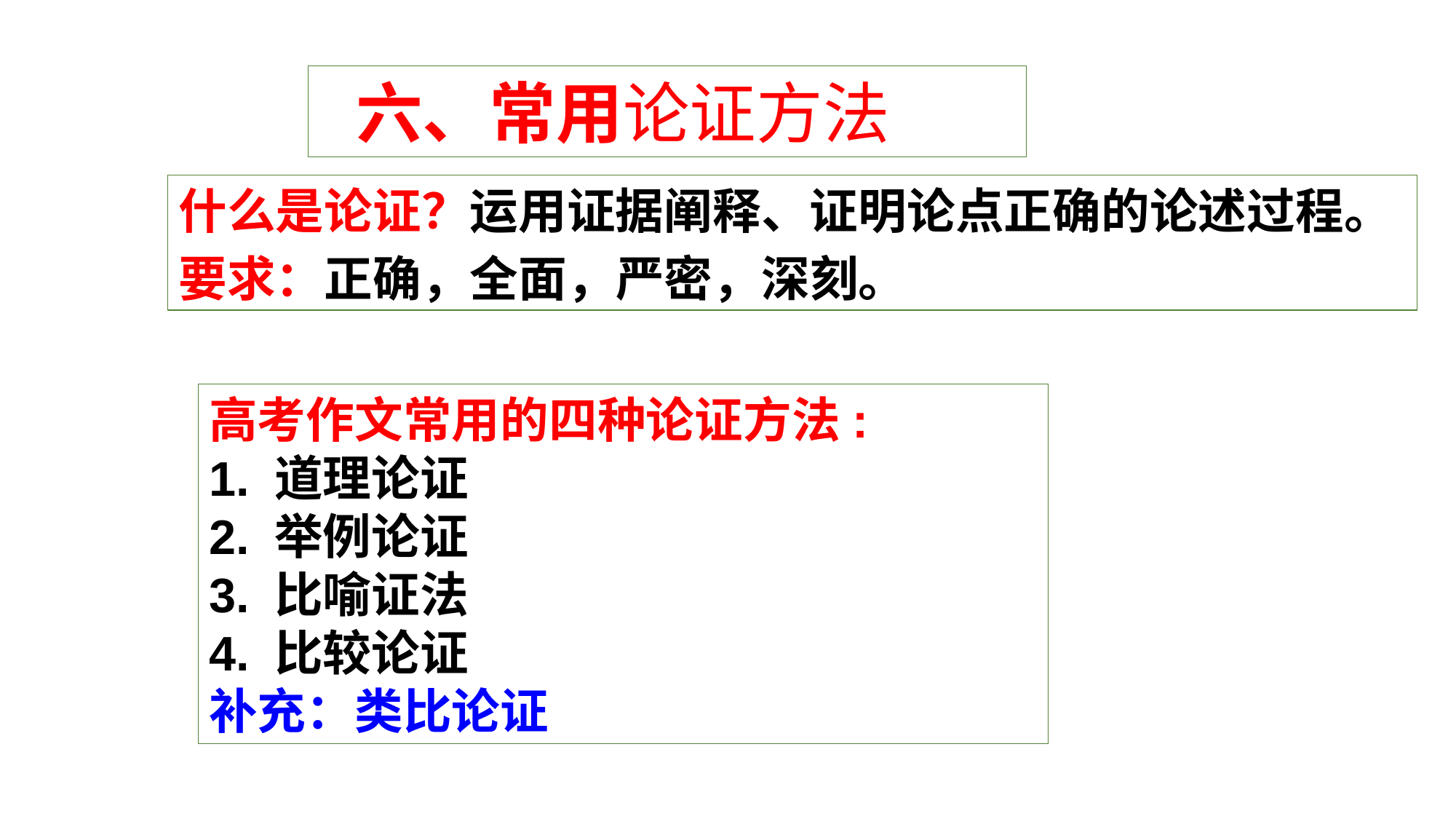

六、常用论证方法
什么是论证？运用证据阐释、证明论点正确的论述过程。
要求：正确，全面，严密，深刻。
高考作文常用的四种论证方法:
1. 道理论证
2. 举例论证
3. 比喻证法
4. 比较论证
补充：类比论证